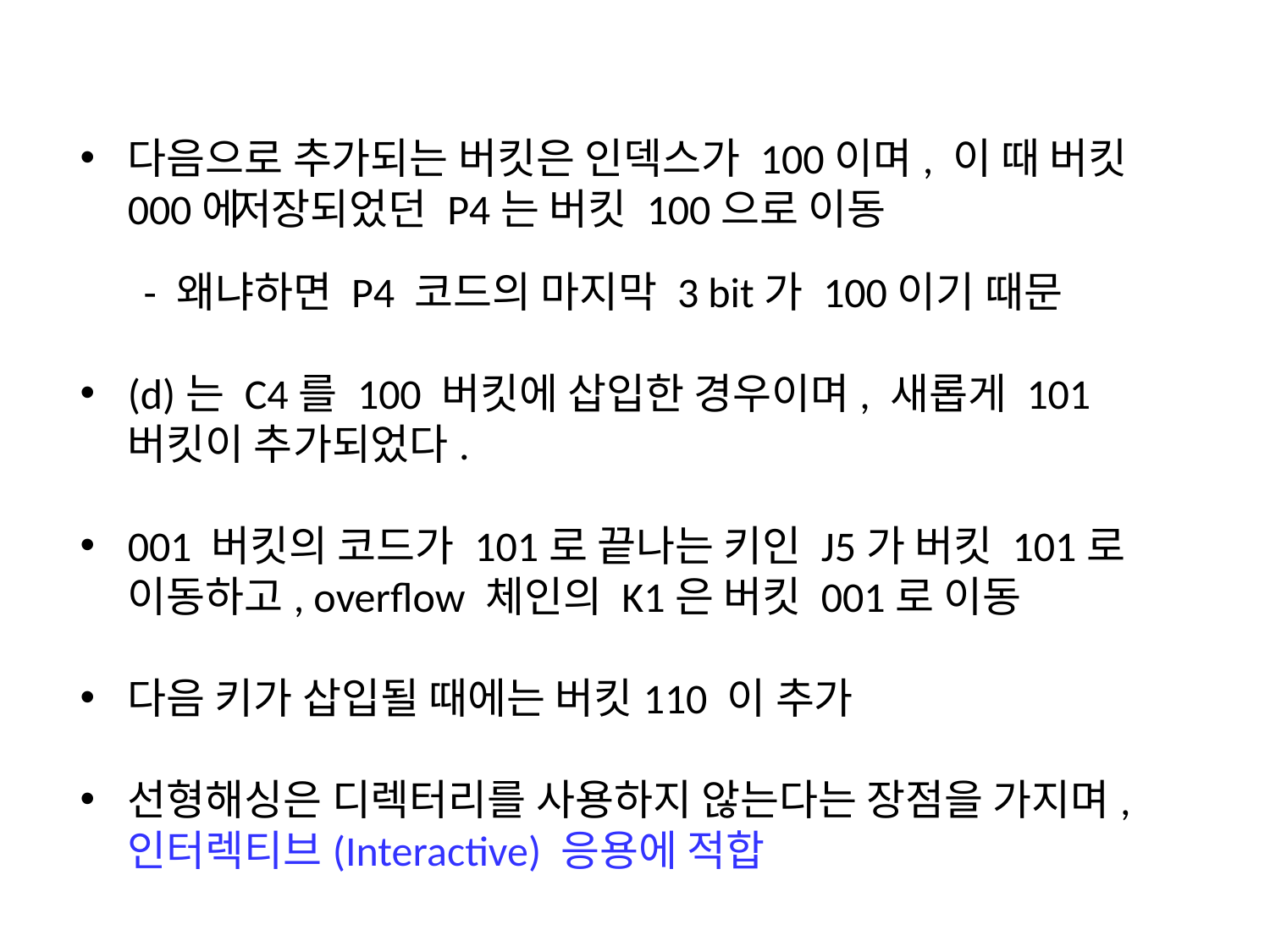

다음으로 추가되는 버킷은 인덱스가 100이며, 이 때 버킷 000에 저장되었던 P4는 버킷 100으로 이동
- 왜냐하면 P4 코드의 마지막 3 bit가 100이기 때문

(d)는 C4를 100 버킷에 삽입한 경우이며, 새롭게 101 버킷이 추가되었다.

001 버킷의 코드가 101로 끝나는 키인 J5가 버킷 101로 이동하고, overflow 체인의 K1은 버킷 001로 이동

다음 키가 삽입될 때에는 버킷110 이 추가

선형해싱은 디렉터리를 사용하지 않는다는 장점을 가지며, 인터렉티브(Interactive) 응용에 적합